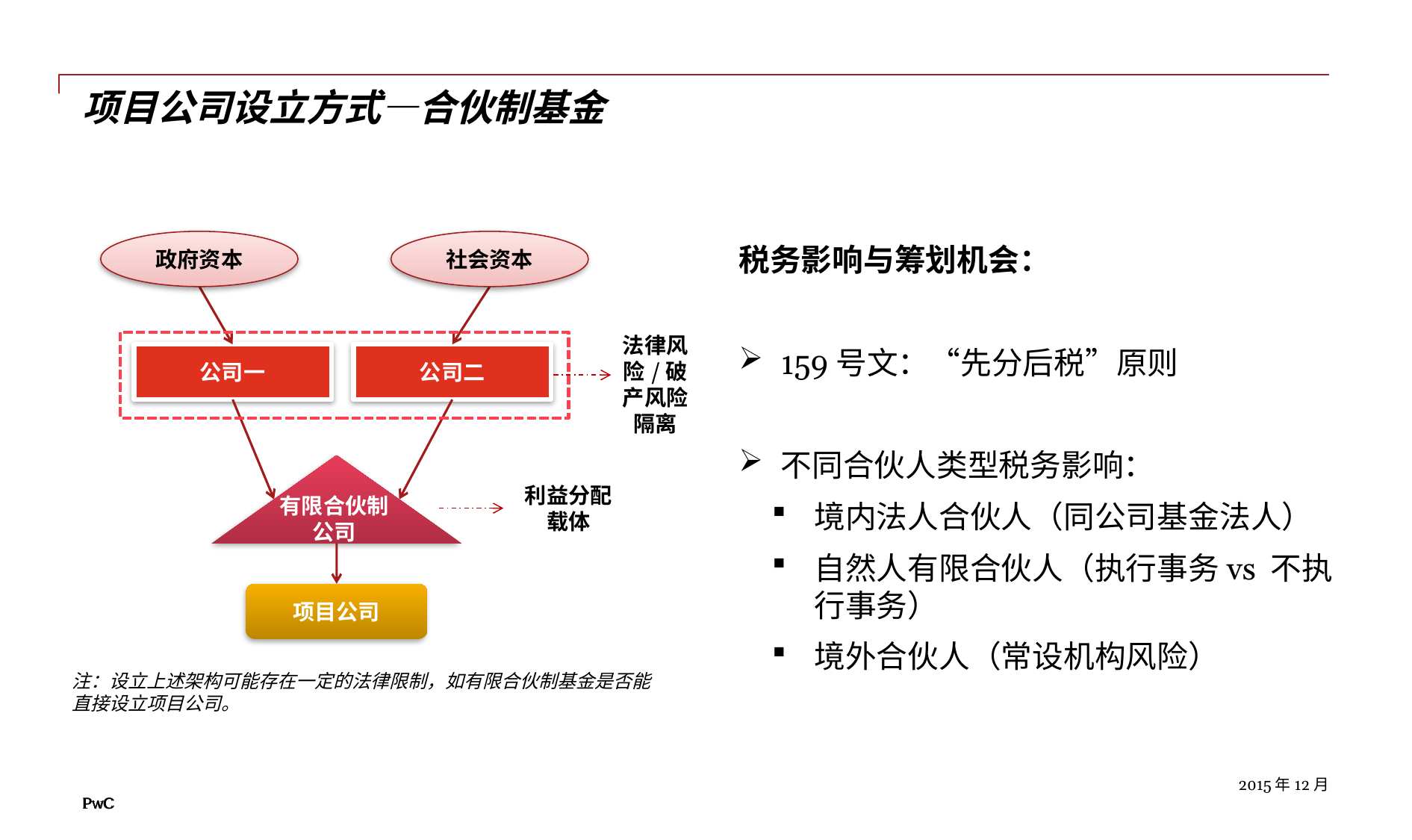

# 项目公司设立方式—合伙制基金
政府资本
社会资本

法律风险/破产风险隔离
公司一
公司二

利益分配载体
项目公司
注：设立上述架构可能存在一定的法律限制，如有限合伙制基金是否能直接设立项目公司。
税务影响与筹划机会：

159号文：“先分后税”原则

不同合伙人类型税务影响：
境内法人合伙人（同公司基金法人）
自然人有限合伙人（执行事务vs 不执行事务）
境外合伙人（常设机构风险）
有限合伙制
公司

2015年12月